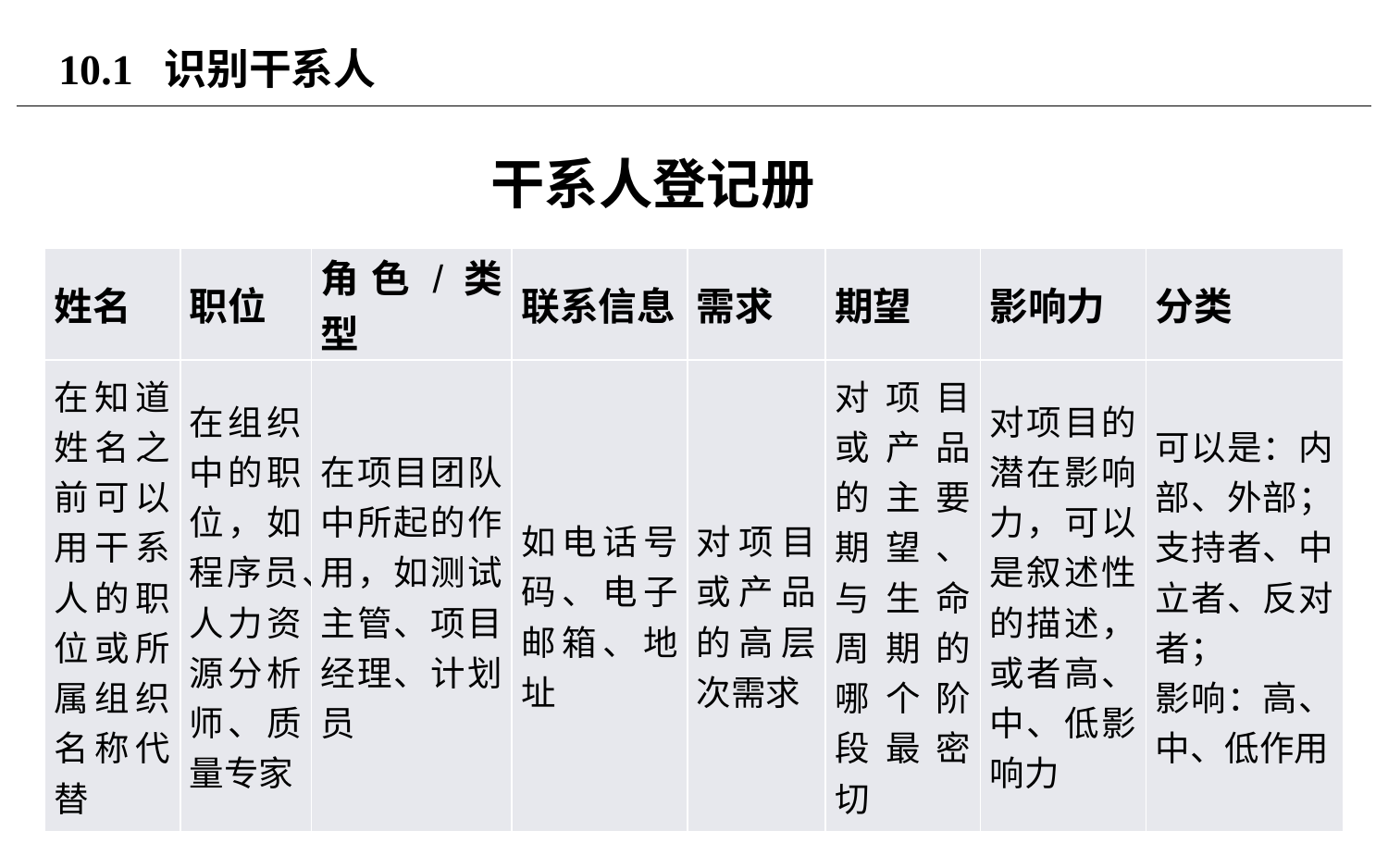

# 10.1  识别干系人
干系人登记册
| 姓名 | 职位 | 角色/类型 | 联系信息 | 需求 | 期望 | 影响力 | 分类 |
| --- | --- | --- | --- | --- | --- | --- | --- |
| 在知道姓名之前可以用干系人的职位或所属组织名称代替 | 在组织中的职位，如程序员、人力资源分析师、质量专家 | 在项目团队中所起的作用，如测试主管、项目经理、计划员 | 如电话号码、电子邮箱、地址 | 对项目或产品的高层次需求 | 对项目或产品的主要期望、与生命周期的哪个阶段最密切 | 对项目的潜在影响力，可以是叙述性的描述，或者高、中、低影响力 | 可以是：内部、外部；支持者、中立者、反对者； 影响：高、中、低作用 |